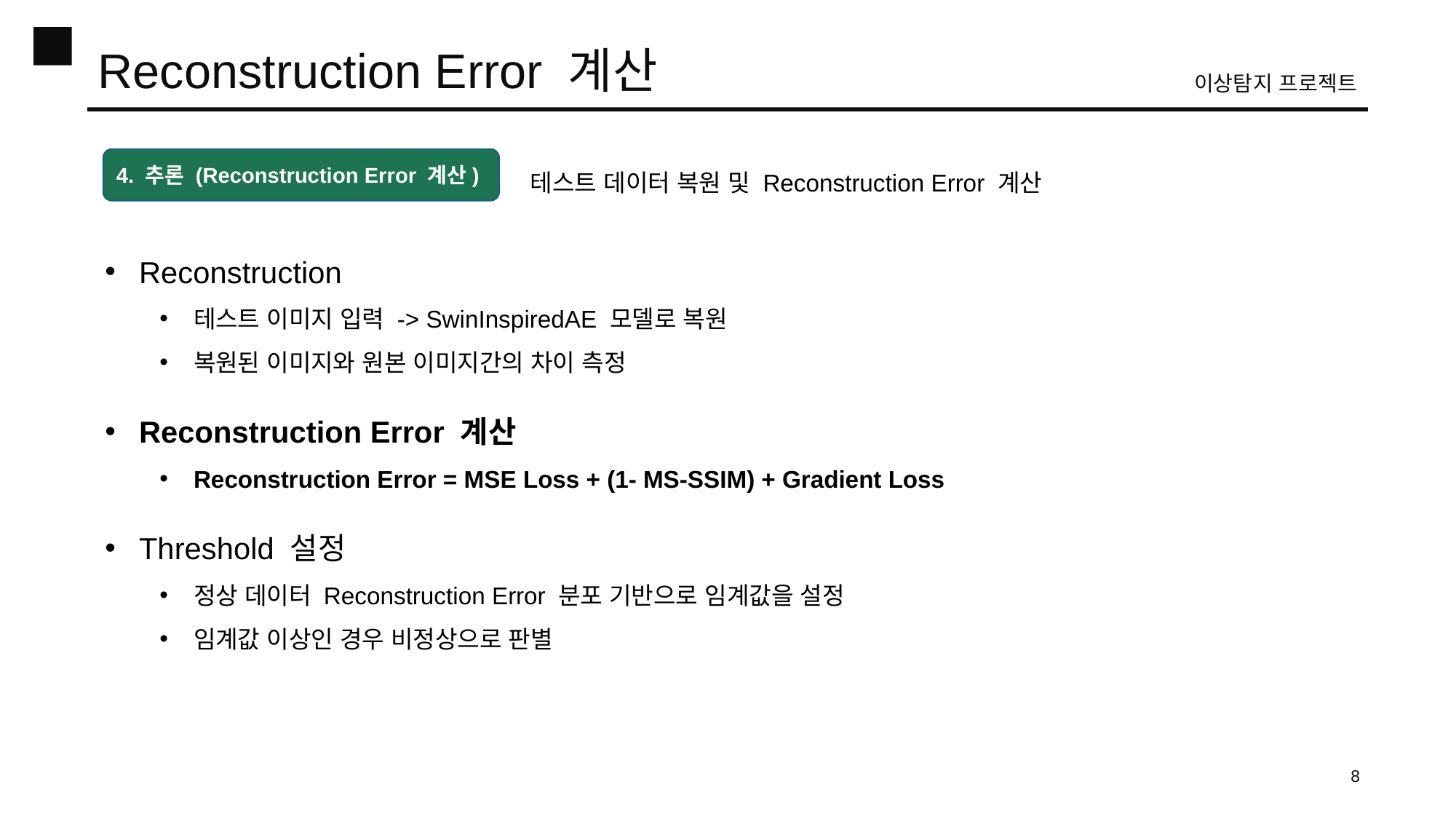

Reconstruction Error 계산
이상탐지 프로젝트
테스트 데이터 복원 및 Reconstruction Error 계산
4. 추론 (Reconstruction Error 계산)
Reconstruction
테스트 이미지 입력 -> SwinInspiredAE 모델로 복원
복원된 이미지와 원본 이미지간의 차이 측정
Reconstruction Error 계산
Reconstruction Error = MSE Loss + (1- MS-SSIM) + Gradient Loss
Threshold 설정
정상 데이터 Reconstruction Error 분포 기반으로 임계값을 설정
임계값 이상인 경우 비정상으로 판별